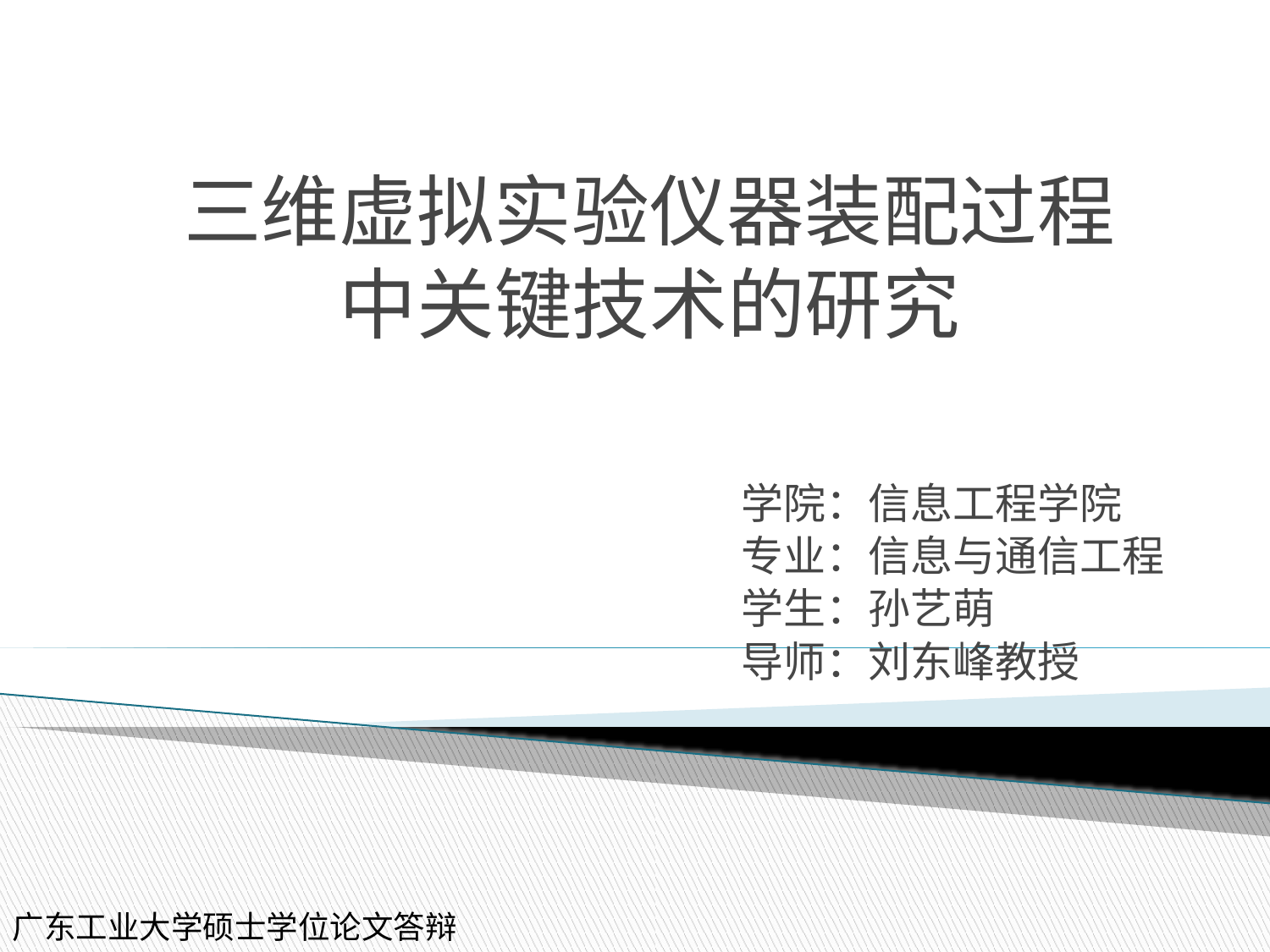

三维虚拟实验仪器装配过程中关键技术的研究
学院：信息工程学院
专业：信息与通信工程
学生：孙艺萌
导师：刘东峰教授